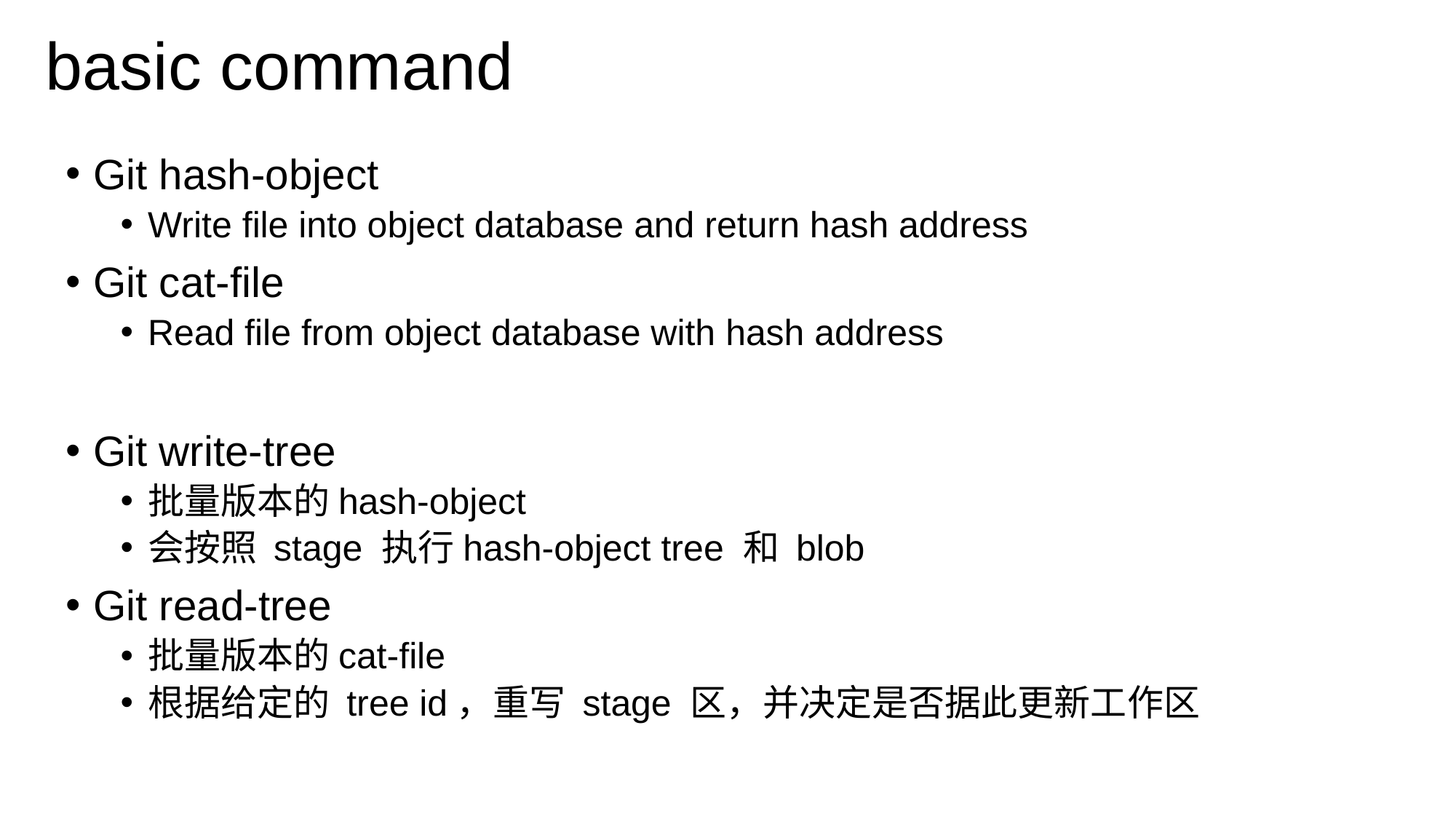

# basic command
Git hash-object
Write file into object database and return hash address
Git cat-file
Read file from object database with hash address

Git write-tree
批量版本的hash-object
会按照 stage 执行hash-object tree 和 blob
Git read-tree
批量版本的cat-file
根据给定的 tree id，重写 stage 区，并决定是否据此更新工作区